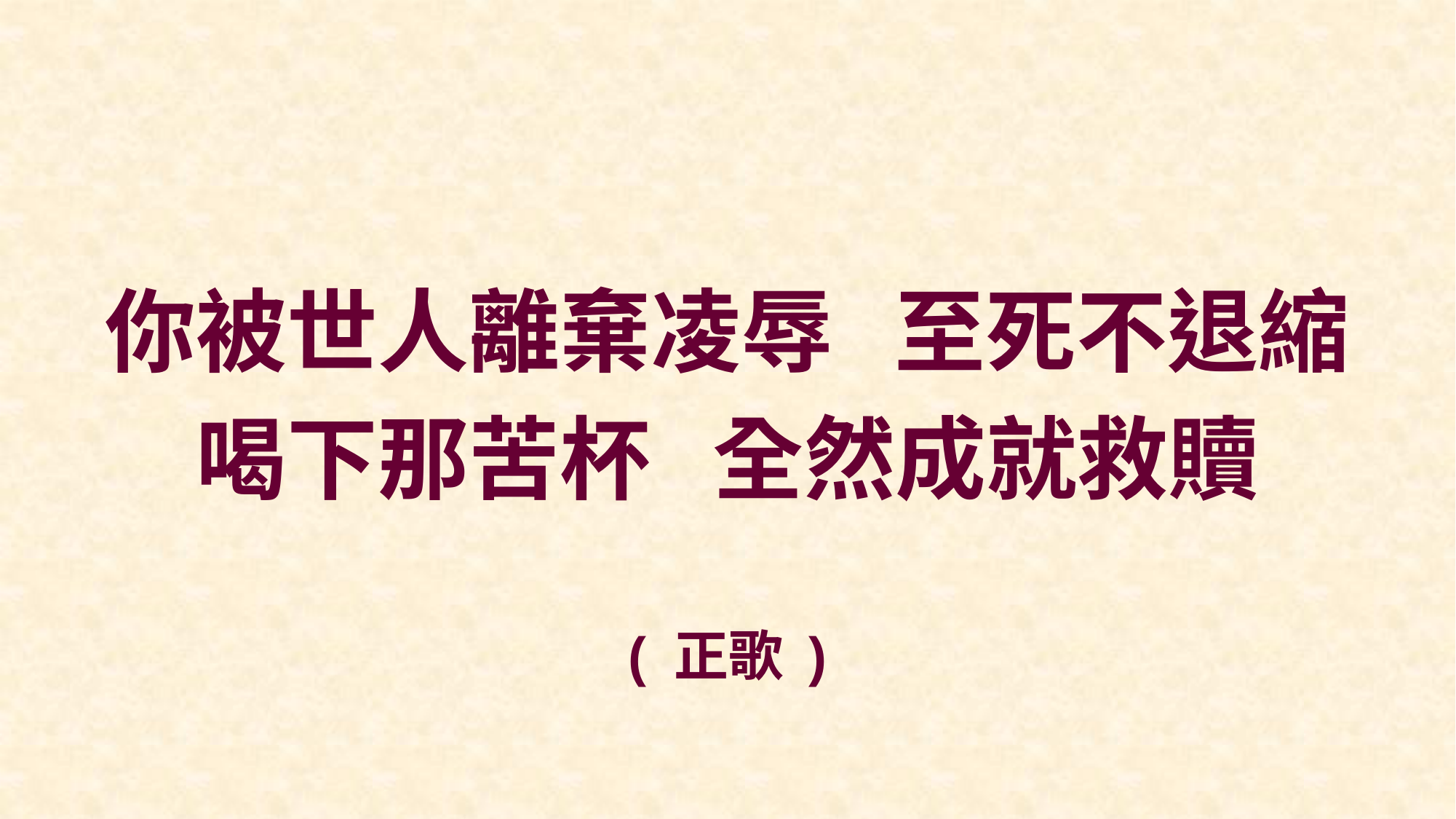

你被世人離棄凌辱   至死不退縮
喝下那苦杯   全然成就救贖
( 正歌 )